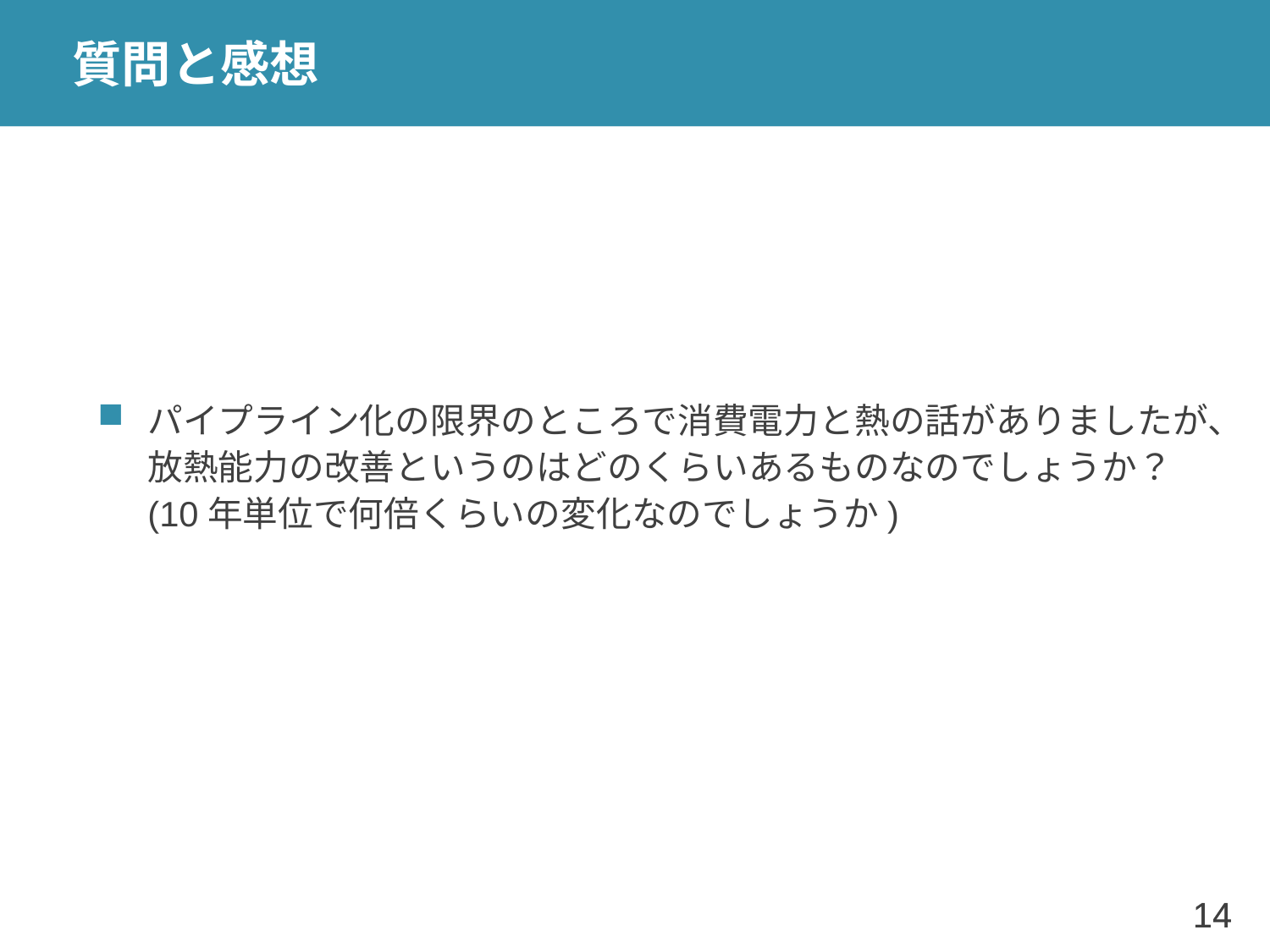

# 質問と感想
パイプライン化の限界のところで消費電力と熱の話がありましたが、放熱能力の改善というのはどのくらいあるものなのでしょうか？(10年単位で何倍くらいの変化なのでしょうか)